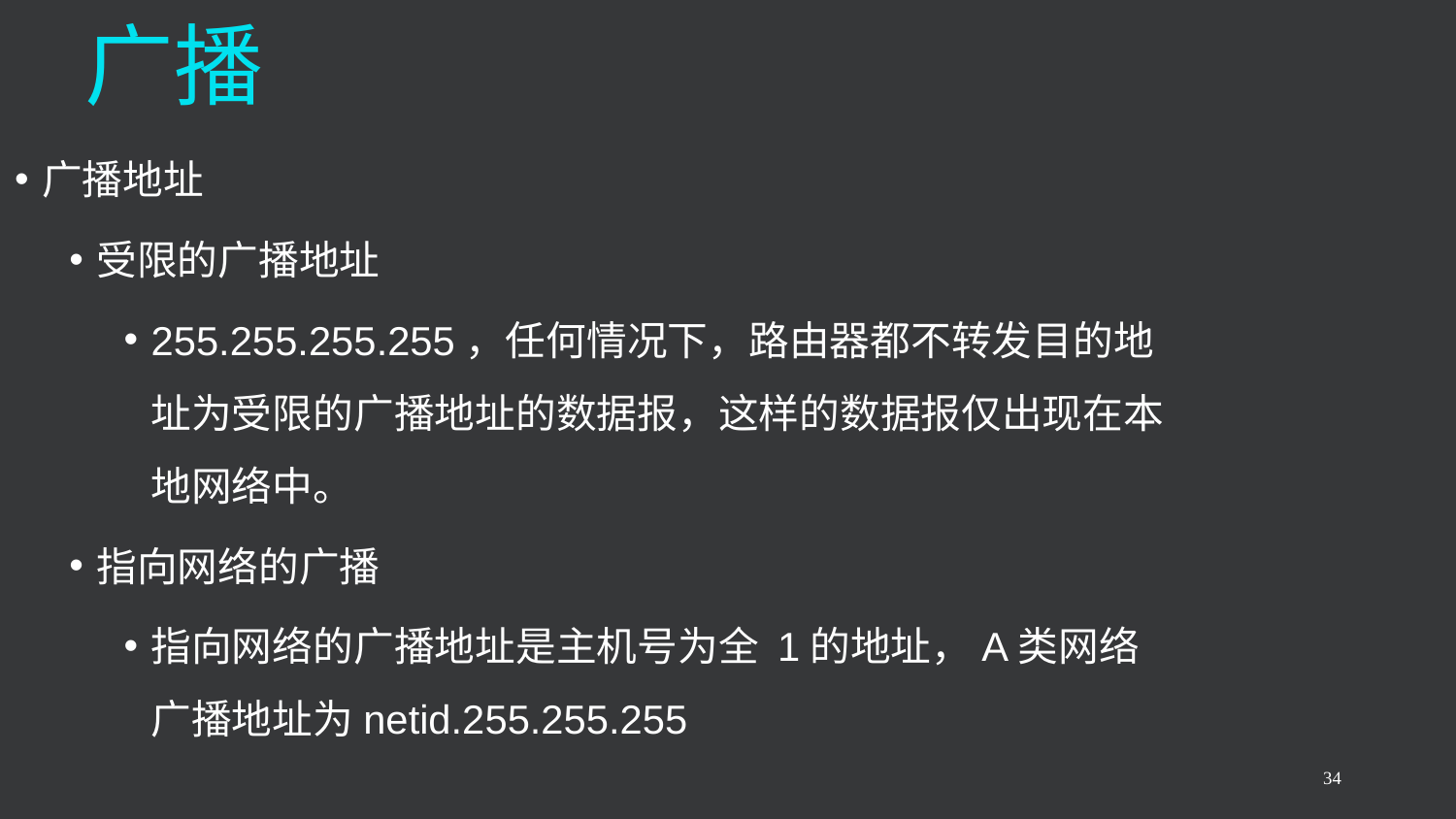

# 广播
广播地址
受限的广播地址
255.255.255.255，任何情况下，路由器都不转发目的地址为受限的广播地址的数据报，这样的数据报仅出现在本地网络中。
指向网络的广播
指向网络的广播地址是主机号为全 1的地址，A类网络广播地址为netid.255.255.255

34